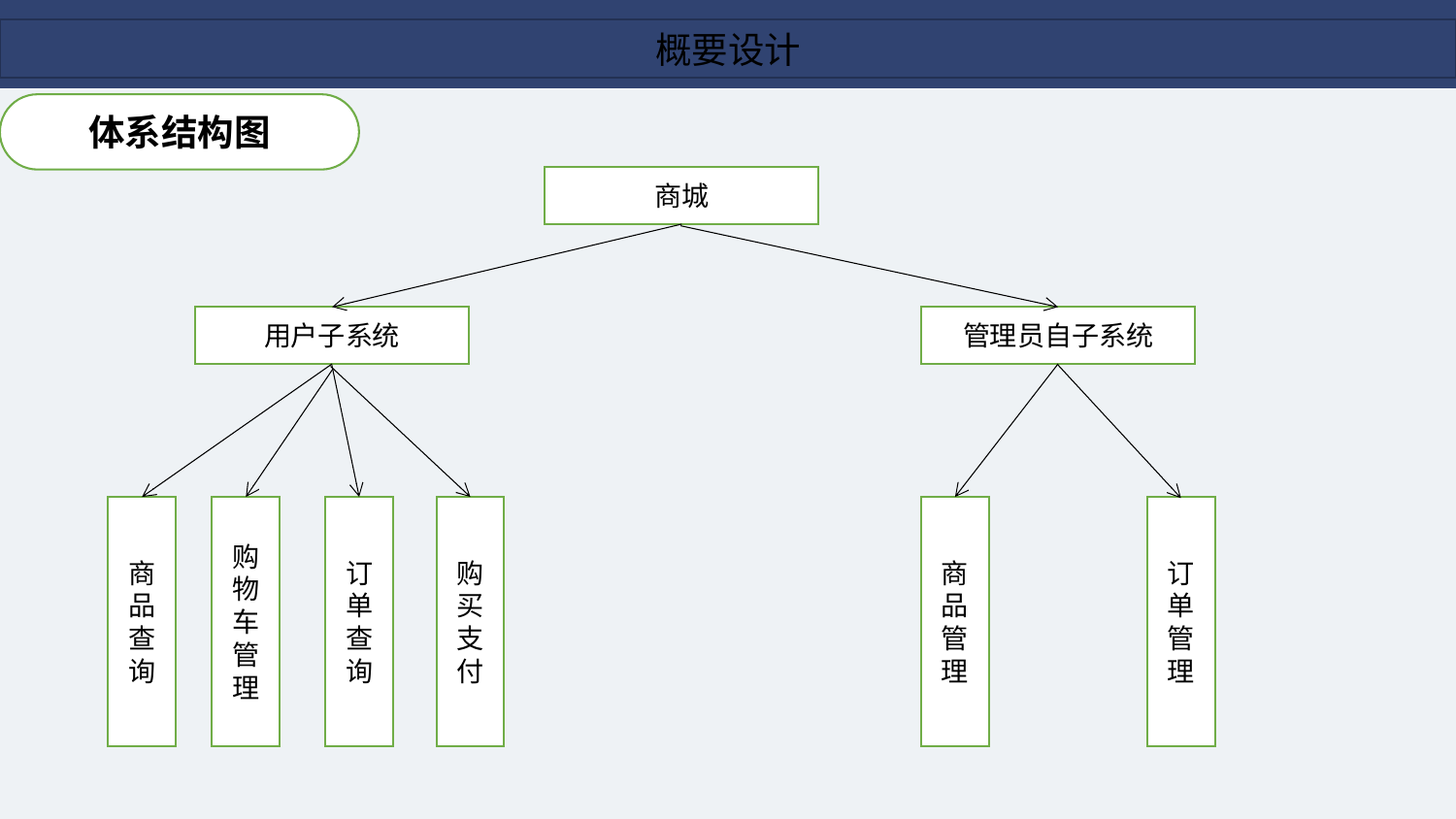

概要设计
体系结构图
商城
用户子系统
管理员自子系统
商品查询
购物车管理
订单查询
购买支付
商品管理
订单管理